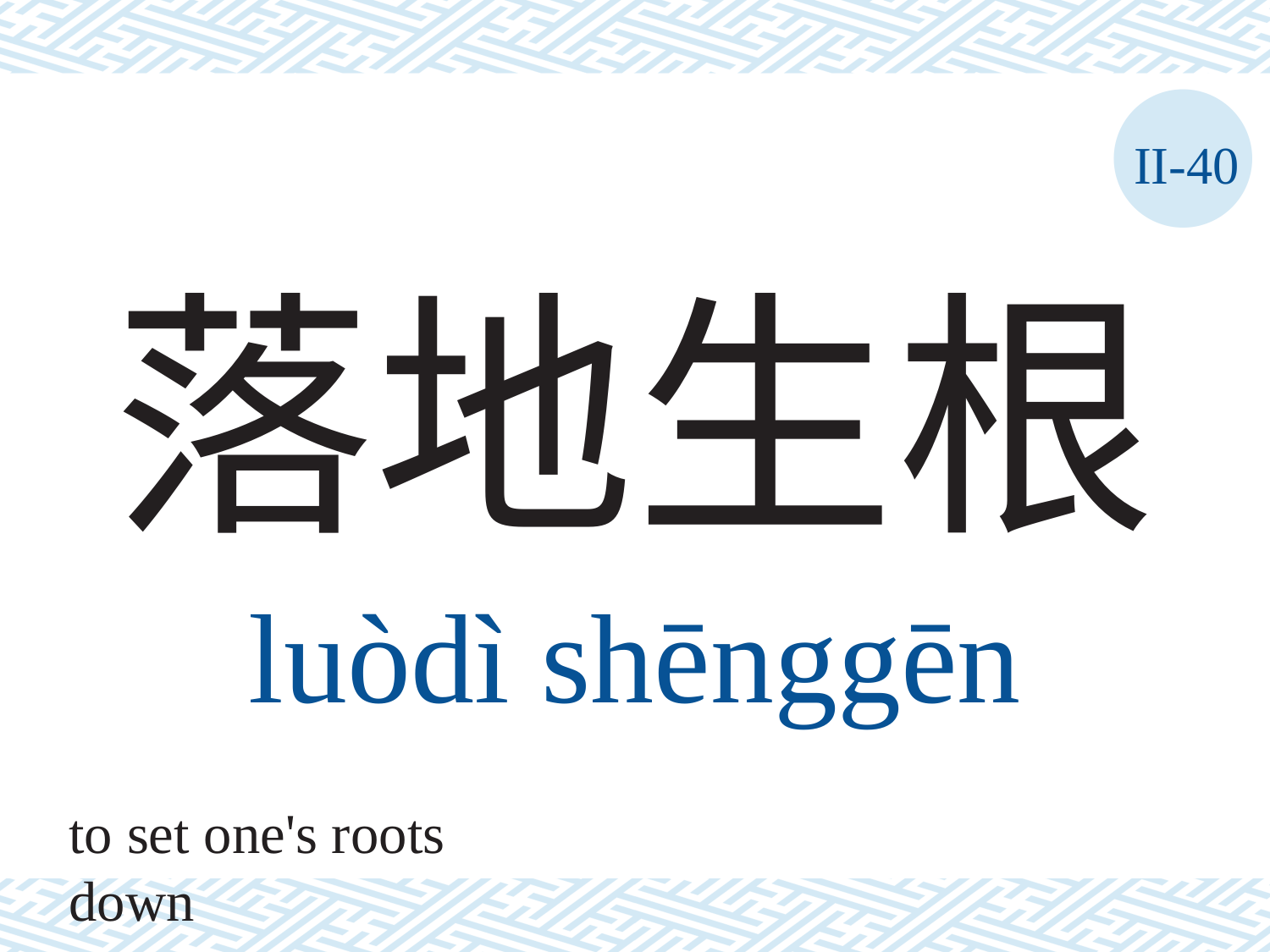

II-40
# 落地生根
luòdì	shēnggēn
to set one's roots down